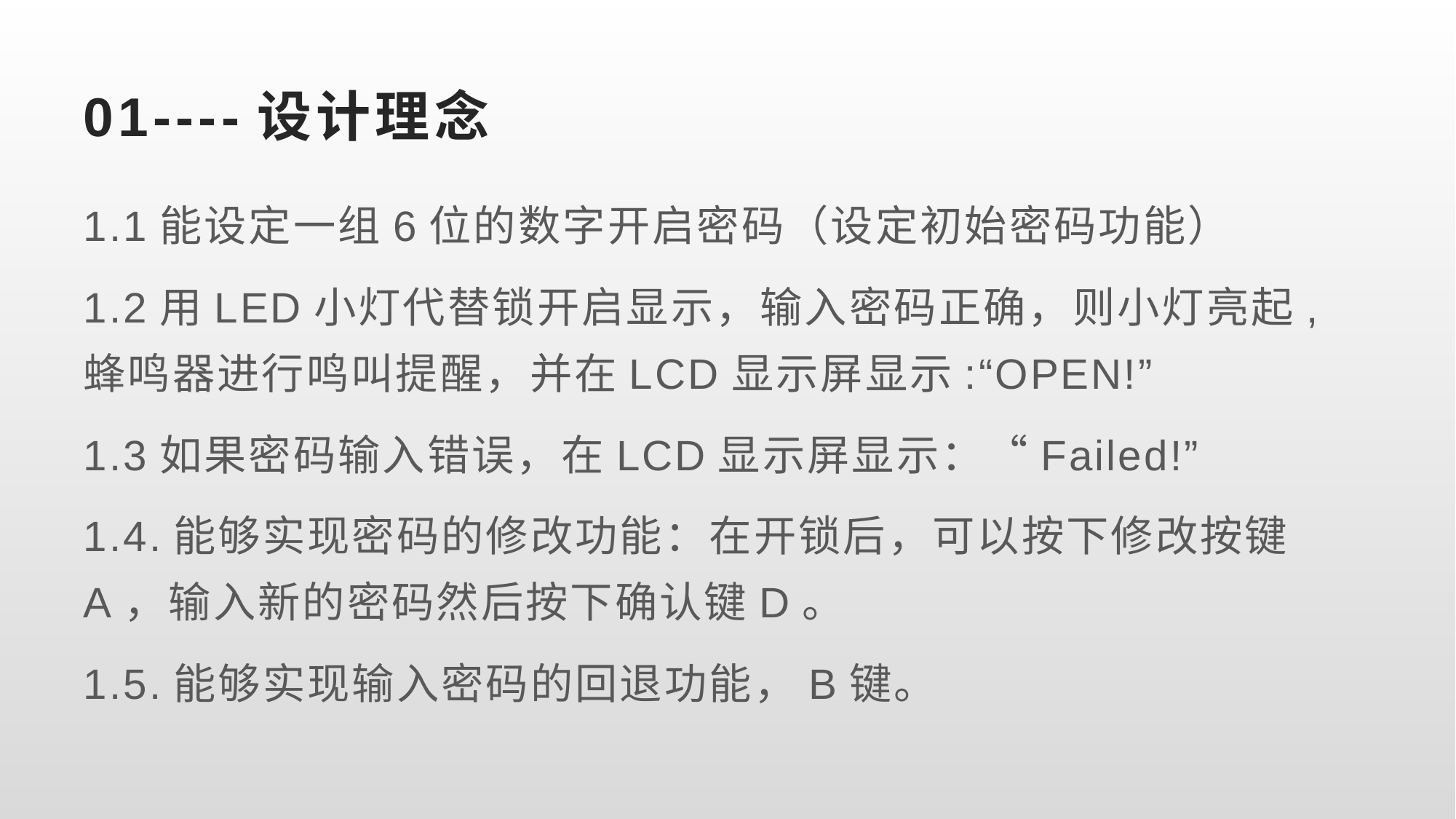

# 01----设计理念
1.1能设定一组6位的数字开启密码（设定初始密码功能）
1.2用LED小灯代替锁开启显示，输入密码正确，则小灯亮起,蜂鸣器进行鸣叫提醒，并在LCD显示屏显示:“OPEN!”
1.3如果密码输入错误，在LCD显示屏显示：“Failed!”
1.4.能够实现密码的修改功能：在开锁后，可以按下修改按键A，输入新的密码然后按下确认键D。
1.5.能够实现输入密码的回退功能，B键。